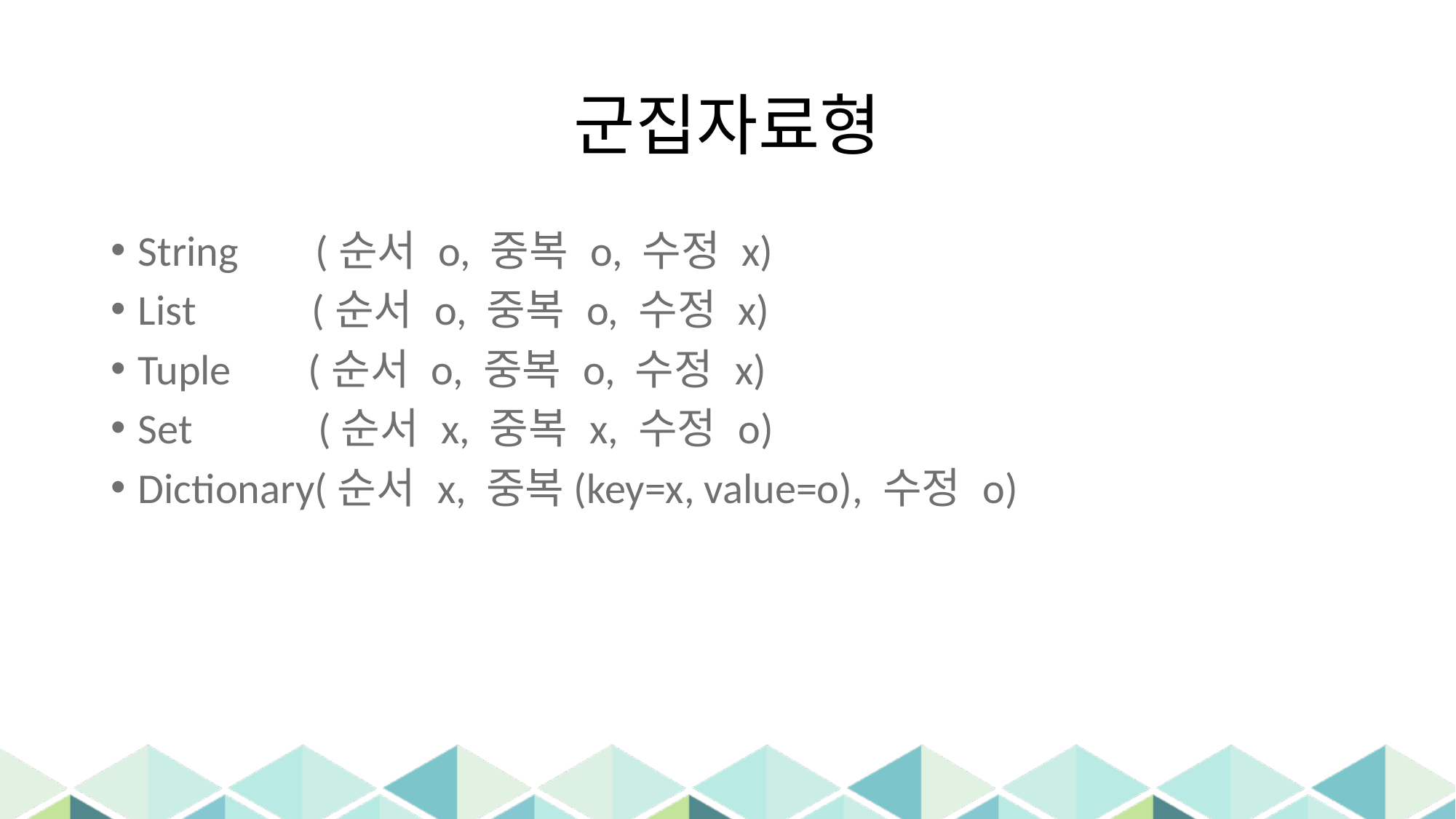

# 군집자료형
String        (순서 o, 중복 o, 수정 x)
List            (순서 o, 중복 o, 수정 x)
Tuple        (순서 o, 중복 o, 수정 x)
Set             (순서 x, 중복 x, 수정 o)
Dictionary(순서 x, 중복(key=x, value=o), 수정 o)